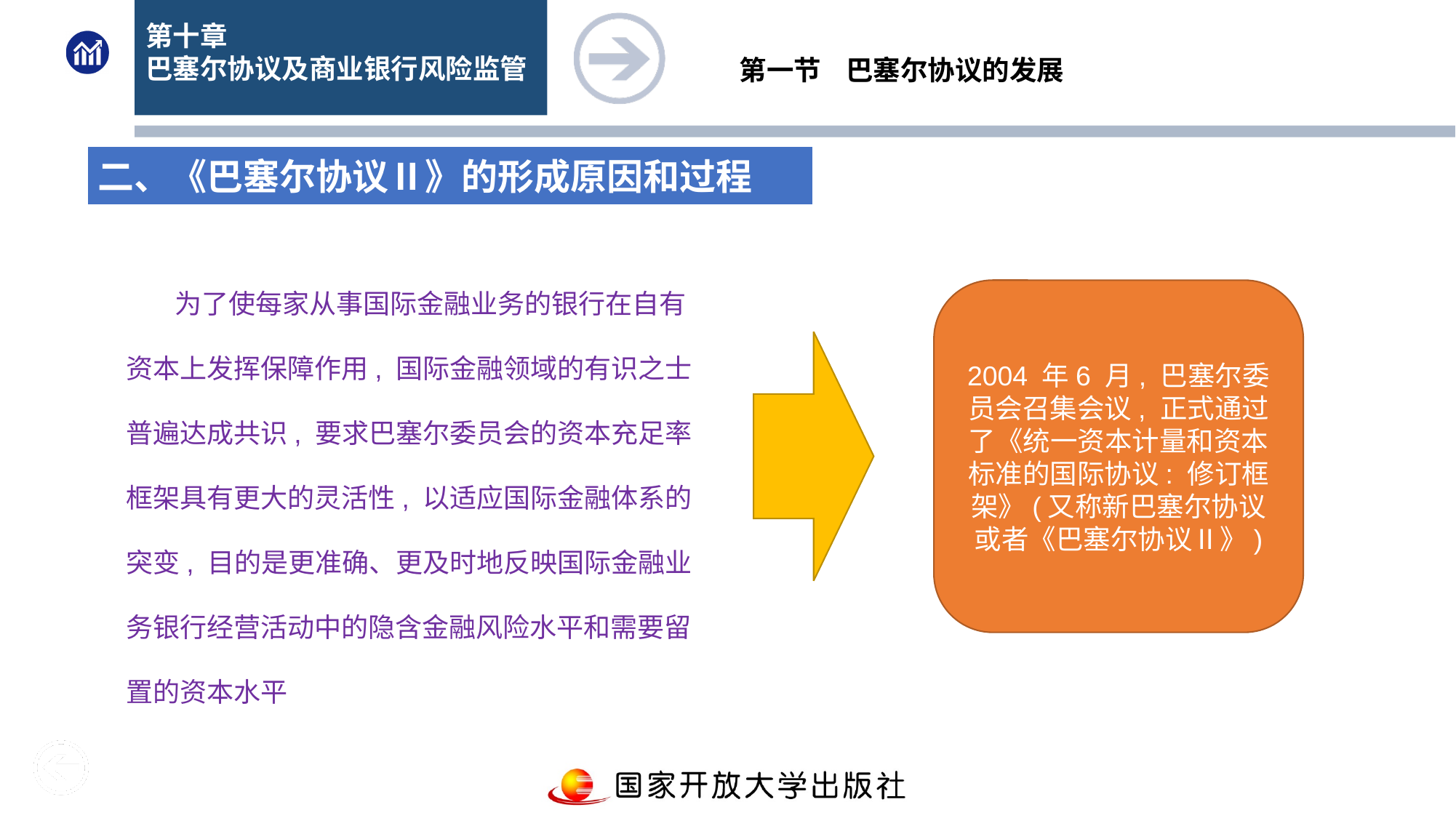

第十章
巴塞尔协议及商业银行风险监管
第一节    巴塞尔协议的发展
二、《巴塞尔协议Ⅱ》的形成原因和过程
       为了使每家从事国际金融业务的银行在自有资本上发挥保障作用, 国际金融领域的有识之士普遍达成共识, 要求巴塞尔委员会的资本充足率框架具有更大的灵活性, 以适应国际金融体系的突变, 目的是更准确、更及时地反映国际金融业务银行经营活动中的隐含金融风险水平和需要留置的资本水平
2004 年6 月, 巴塞尔委员会召集会议, 正式通过了《统一资本计量和资本标准的国际协议: 修订框架》(又称新巴塞尔协议或者《巴塞尔协议Ⅱ》)